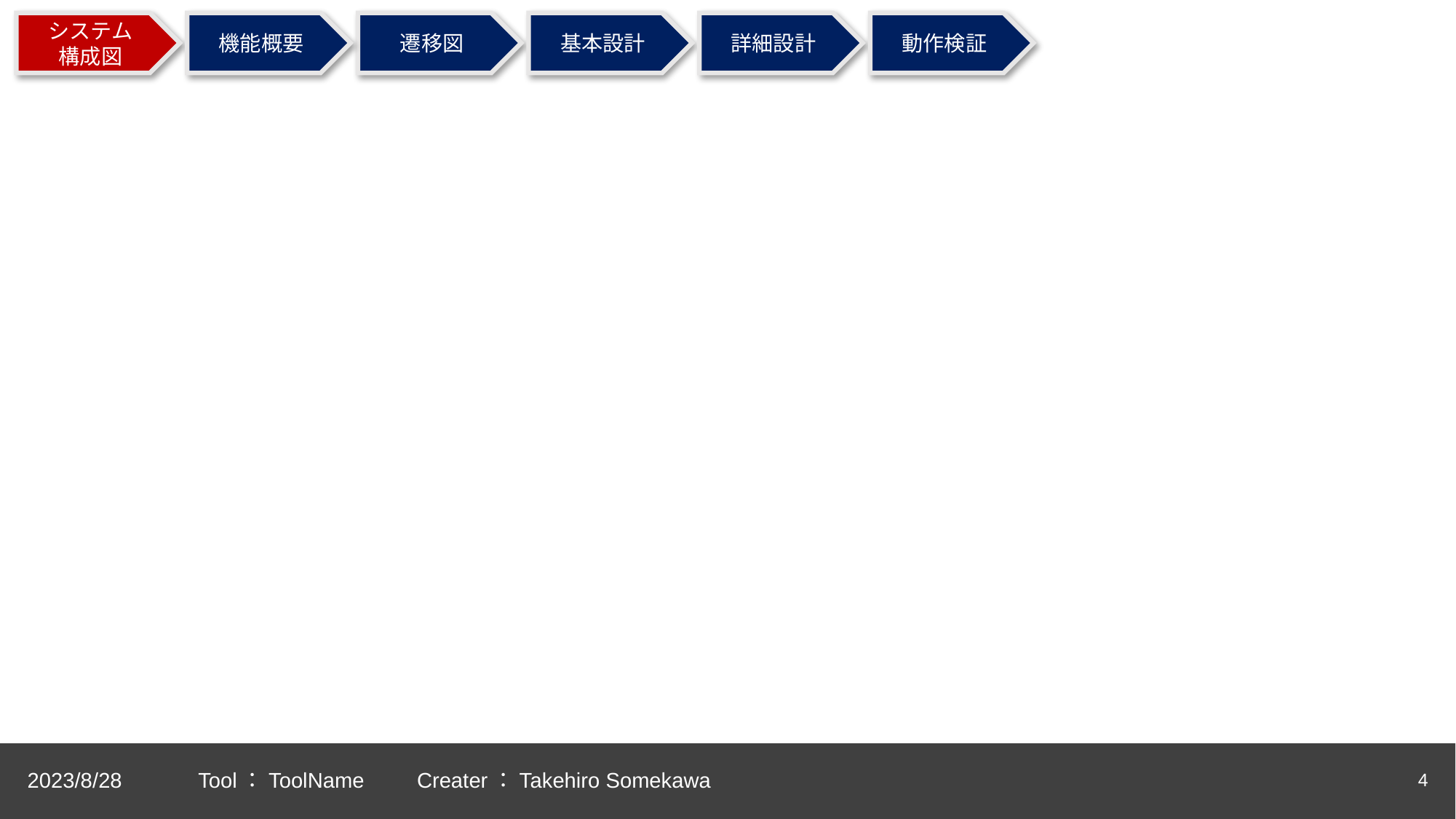

システム
構成図
機能概要
遷移図
基本設計
詳細設計
動作検証
Tool：ToolName　　Creater：Takehiro Somekawa
4
2023/8/28